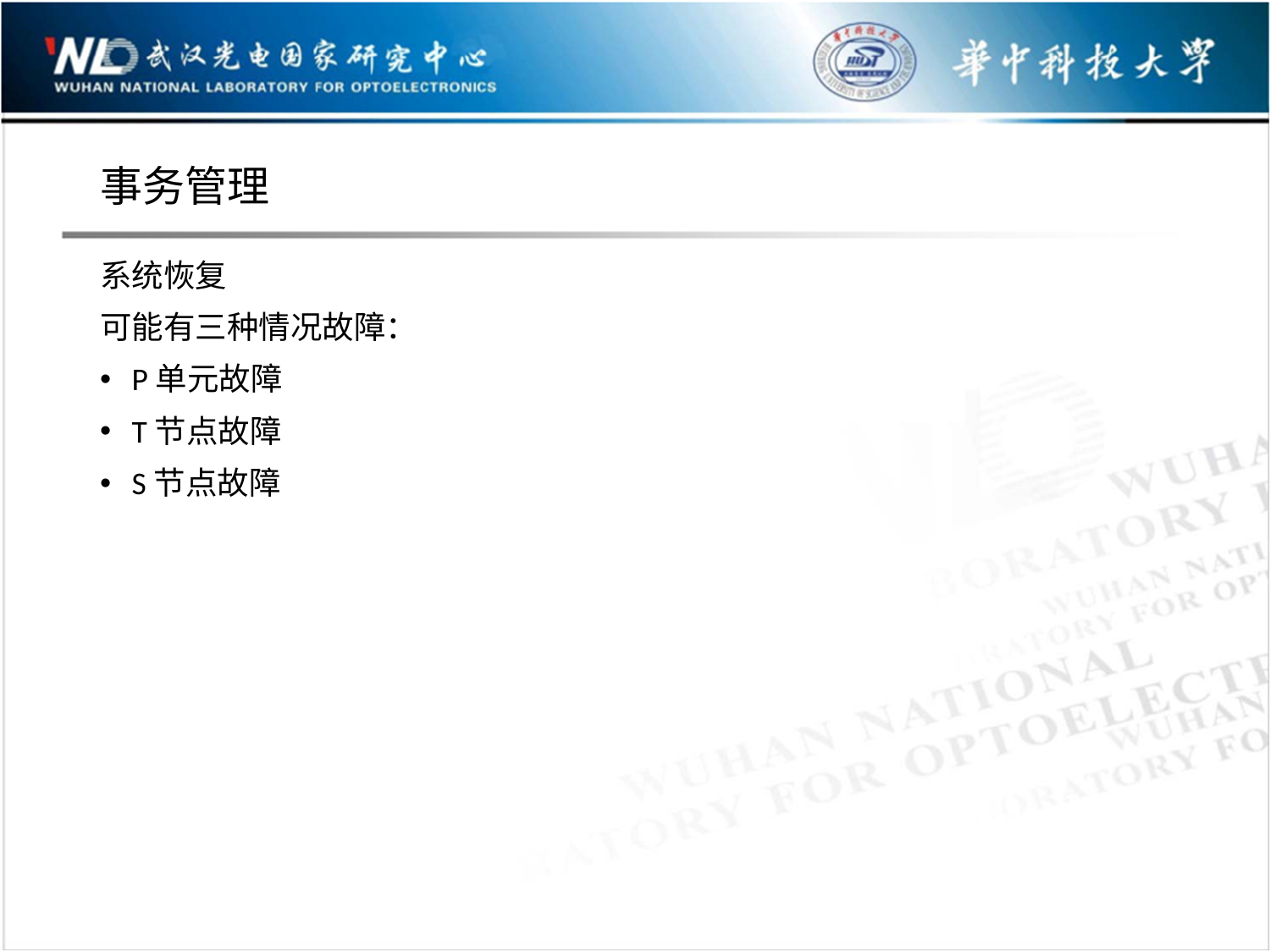

# 事务管理
系统恢复
可能有三种情况故障：
P单元故障
T节点故障
S节点故障